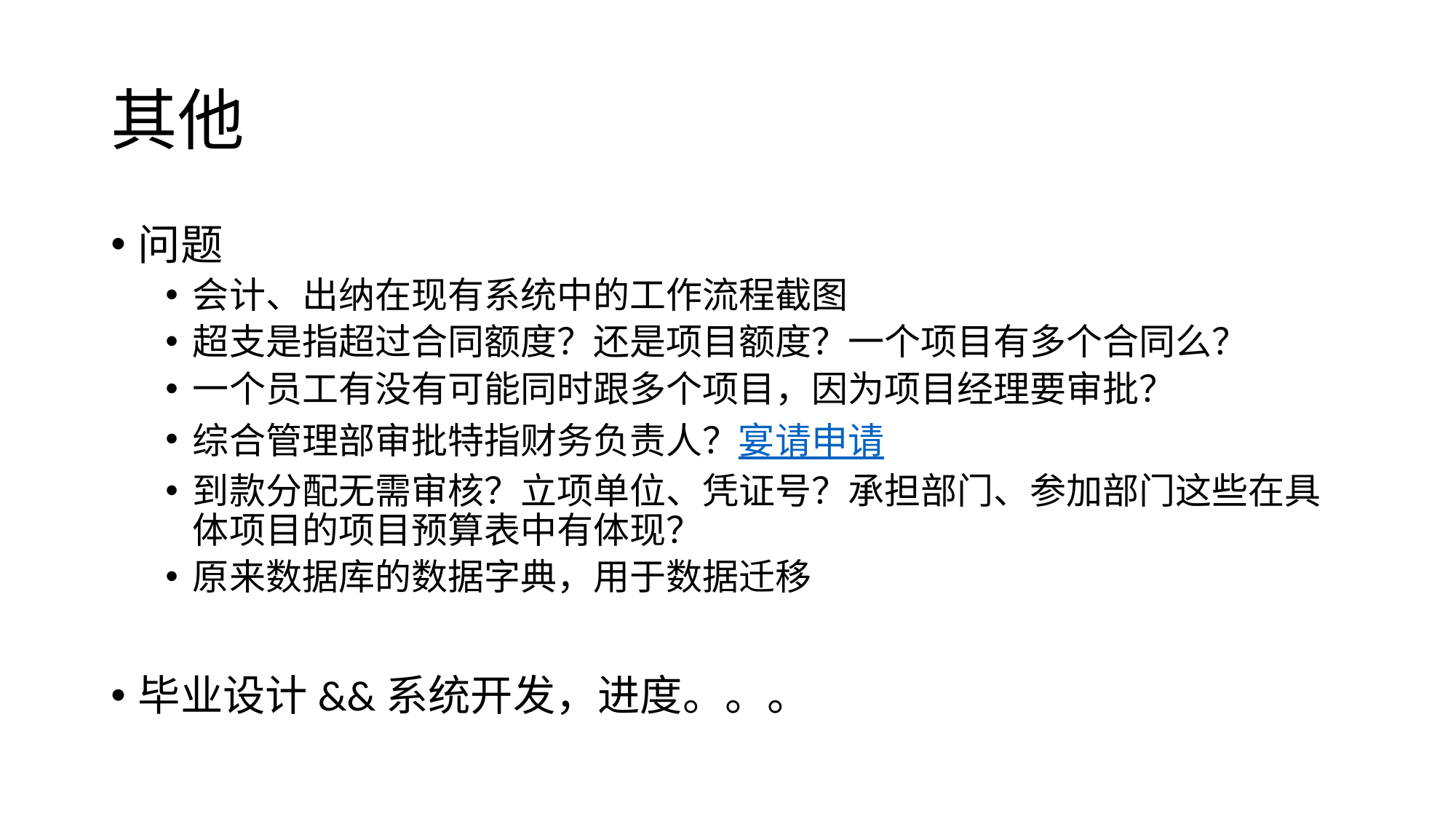

# 其他
问题
会计、出纳在现有系统中的工作流程截图
超支是指超过合同额度？还是项目额度？一个项目有多个合同么？
一个员工有没有可能同时跟多个项目，因为项目经理要审批？
综合管理部审批特指财务负责人？宴请申请
到款分配无需审核？立项单位、凭证号？承担部门、参加部门这些在具体项目的项目预算表中有体现？
原来数据库的数据字典，用于数据迁移

毕业设计&&系统开发，进度。。。